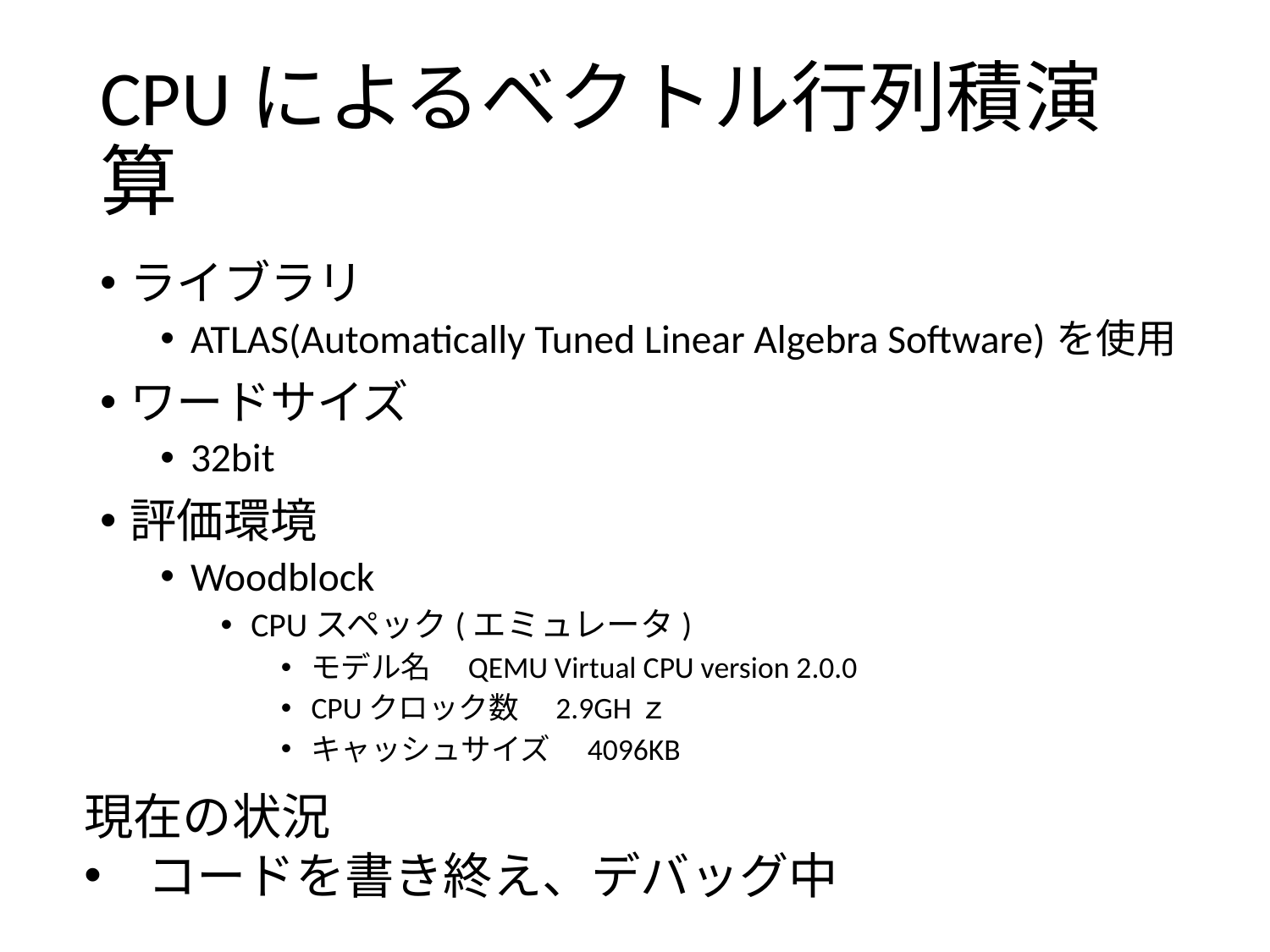

# CPUによるベクトル行列積演算
ライブラリ
ATLAS(Automatically Tuned Linear Algebra Software)を使用
ワードサイズ
32bit
評価環境
Woodblock
CPUスペック(エミュレータ)
モデル名　QEMU Virtual CPU version 2.0.0
CPUクロック数　2.9GHｚ
キャッシュサイズ　4096KB

現在の状況
コードを書き終え、デバッグ中